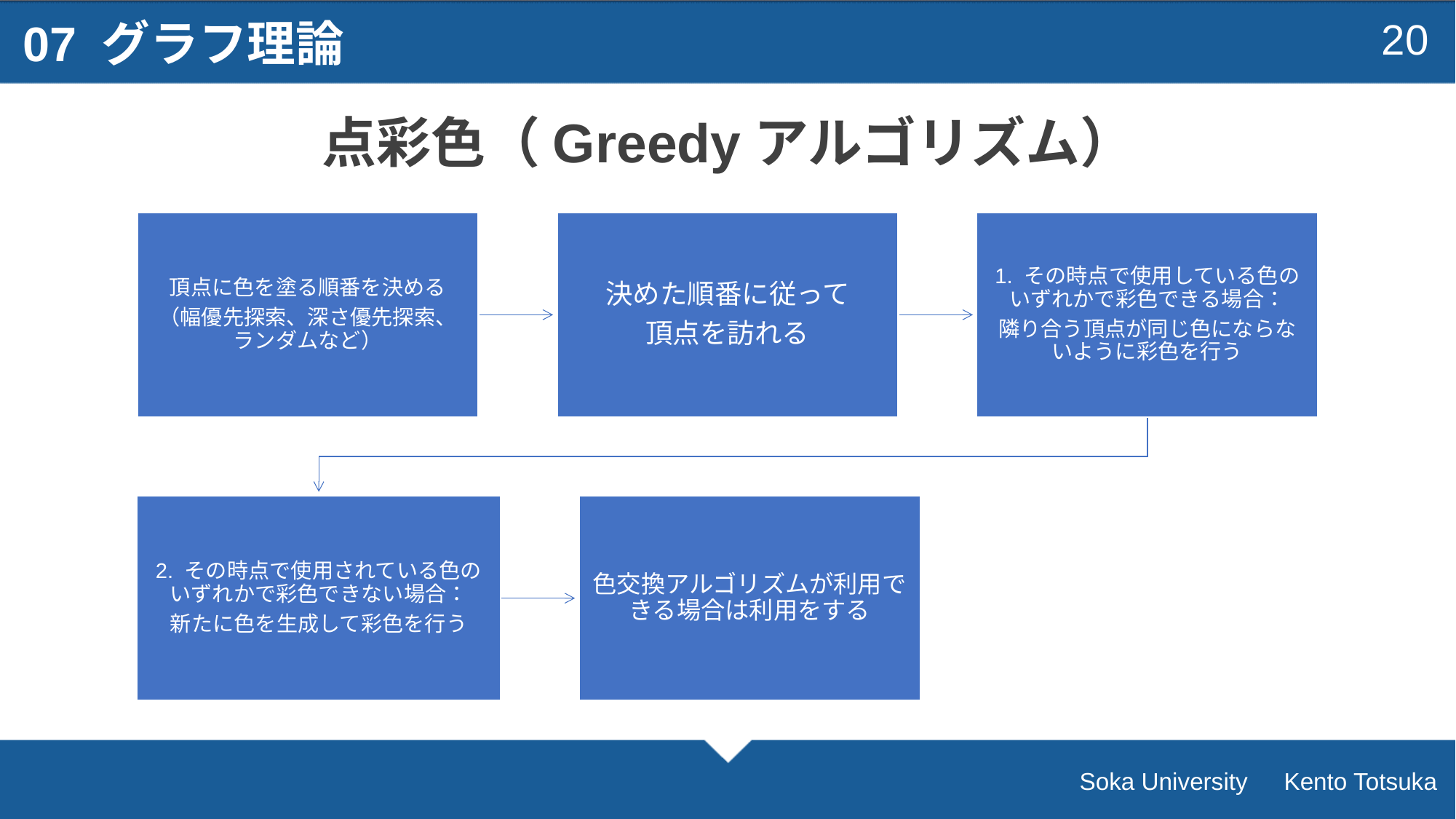

07 グラフ理論
20
点彩色（Greedyアルゴリズム）

頂点に色を塗る順番を決める
（幅優先探索、深さ優先探索、ランダムなど）

決めた順番に従って
頂点を訪れる

1. その時点で使用している色のいずれかで彩色できる場合：
隣り合う頂点が同じ色にならないように彩色を行う

2. その時点で使用されている色のいずれかで彩色できない場合：
新たに色を生成して彩色を行う
色交換アルゴリズムが利用できる場合は利用をする
Soka University　Kento Totsuka